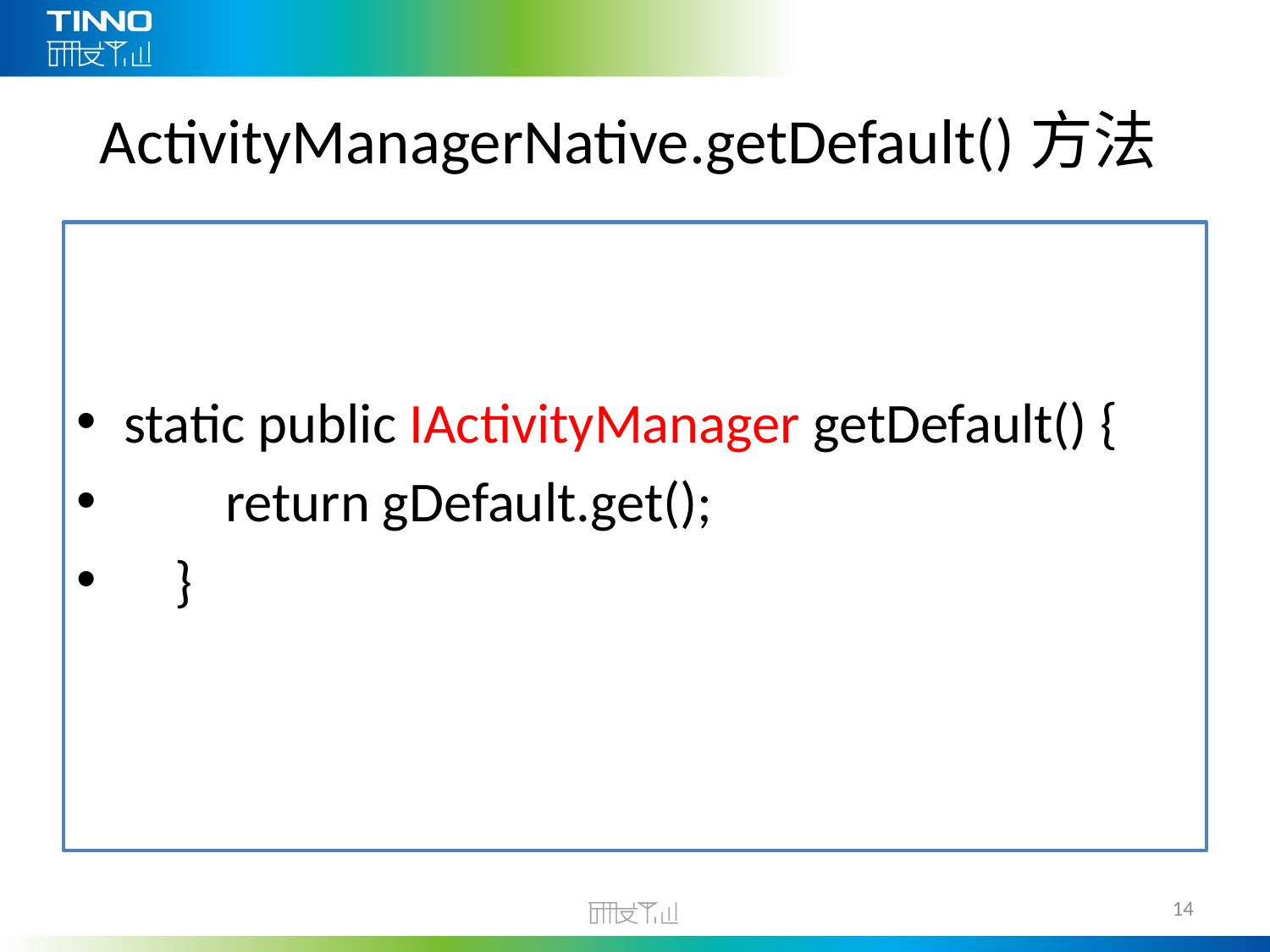

# ActivityManagerNative.getDefault()方法

static public IActivityManager getDefault() {
        return gDefault.get();
    }

14